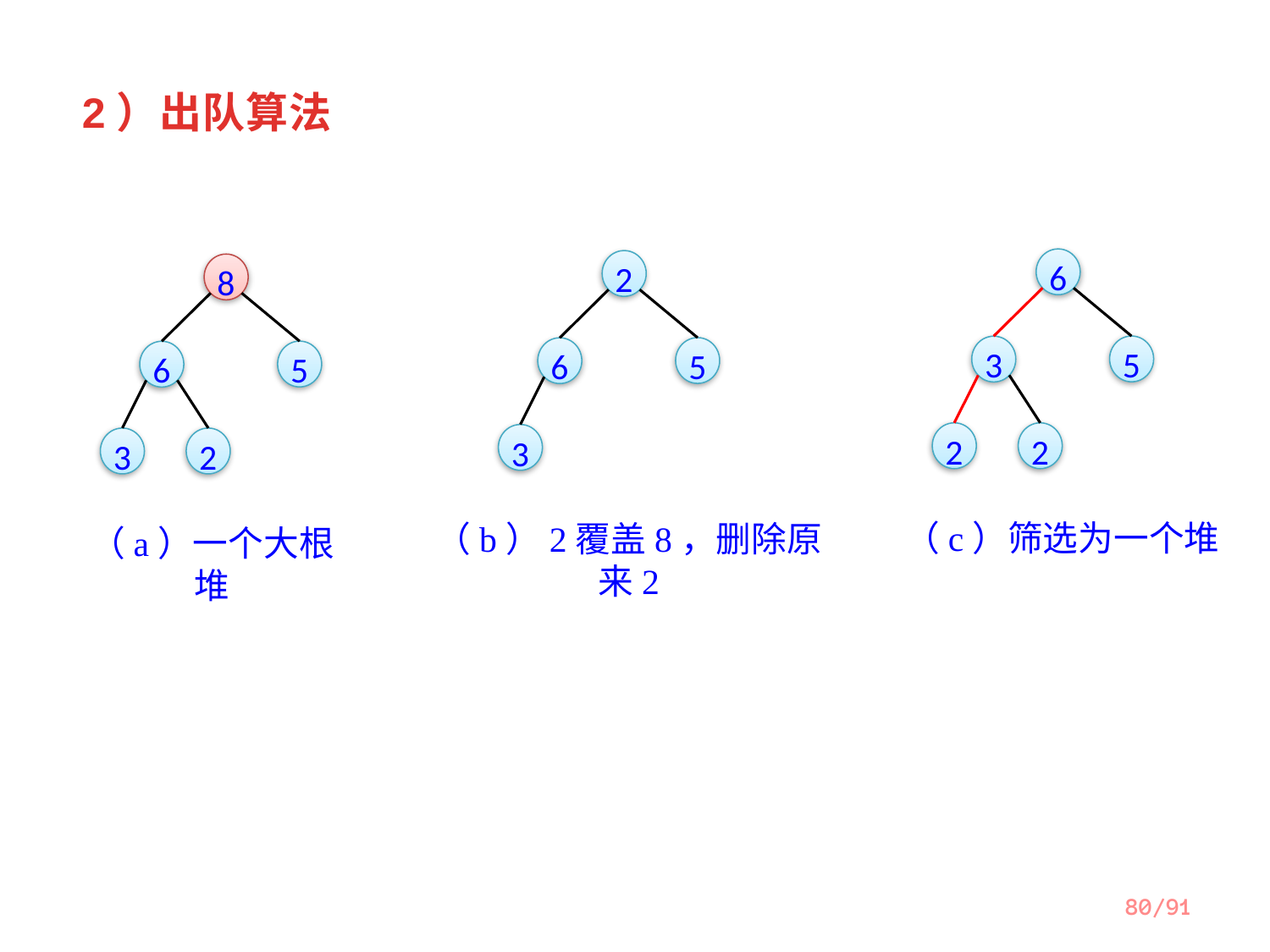

2）出队算法
6

5
3

2
2
（c）筛选为一个堆
2

5
6

3
（b）2覆盖8，删除原来2
8

5
6

3
2
（a）一个大根堆
80/91